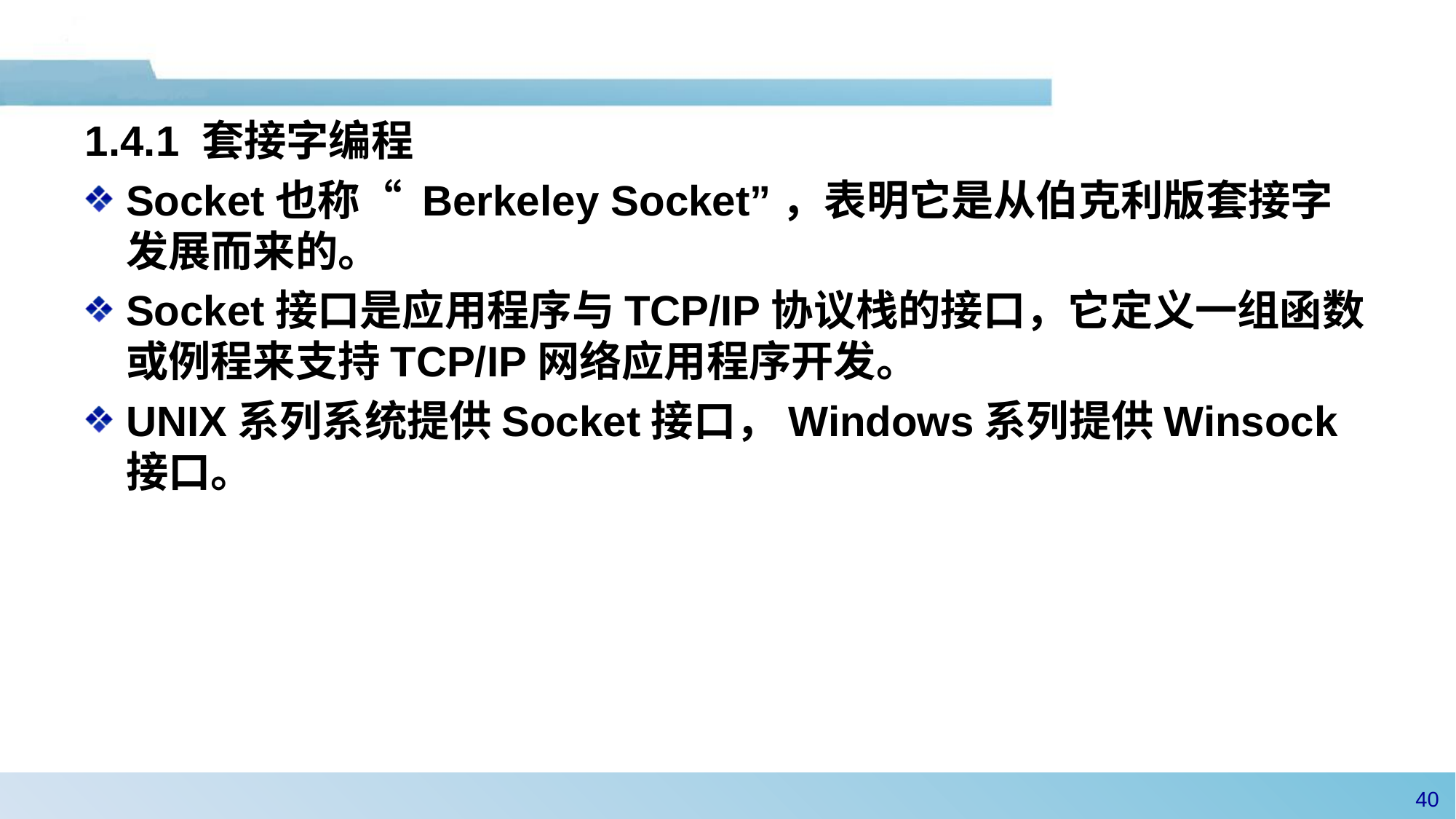

#
1.4.1 套接字编程
Socket也称“ Berkeley Socket”，表明它是从伯克利版套接字发展而来的。
Socket接口是应用程序与TCP/IP协议栈的接口，它定义一组函数或例程来支持TCP/IP网络应用程序开发。
UNIX系列系统提供Socket接口，Windows系列提供Winsock接口。
40